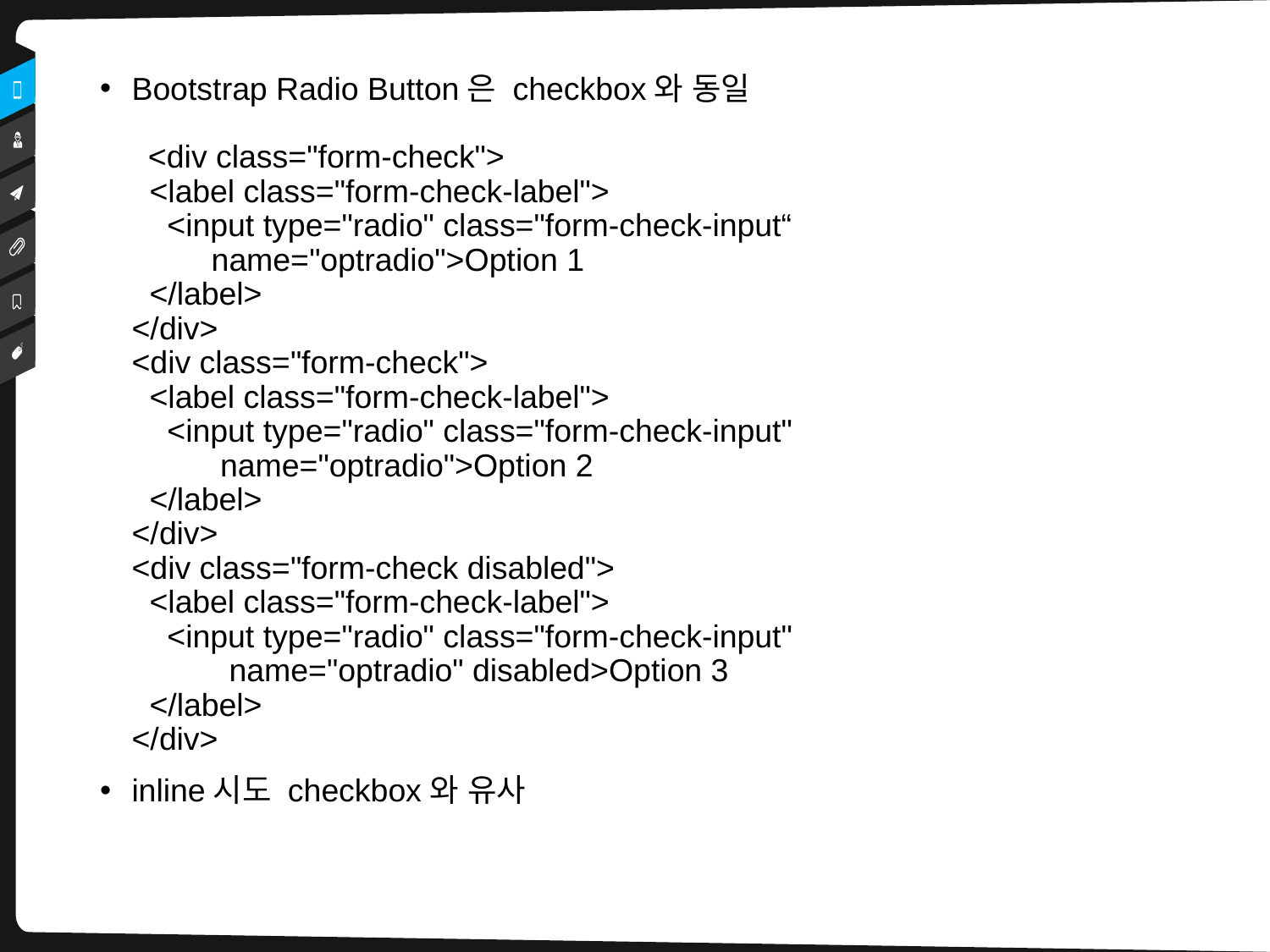

Bootstrap Radio Button은 checkbox와 동일
 <div class="form-check">
  <label class="form-check-label">
    <input type="radio" class="form-check-input“
         name="optradio">Option 1
  </label>
</div>
<div class="form-check">
  <label class="form-check-label">
    <input type="radio" class="form-check-input" 
          name="optradio">Option 2
  </label>
</div>
<div class="form-check disabled">
  <label class="form-check-label">
    <input type="radio" class="form-check-input" 
           name="optradio" disabled>Option 3
  </label>
</div>
inline시도 checkbox와 유사